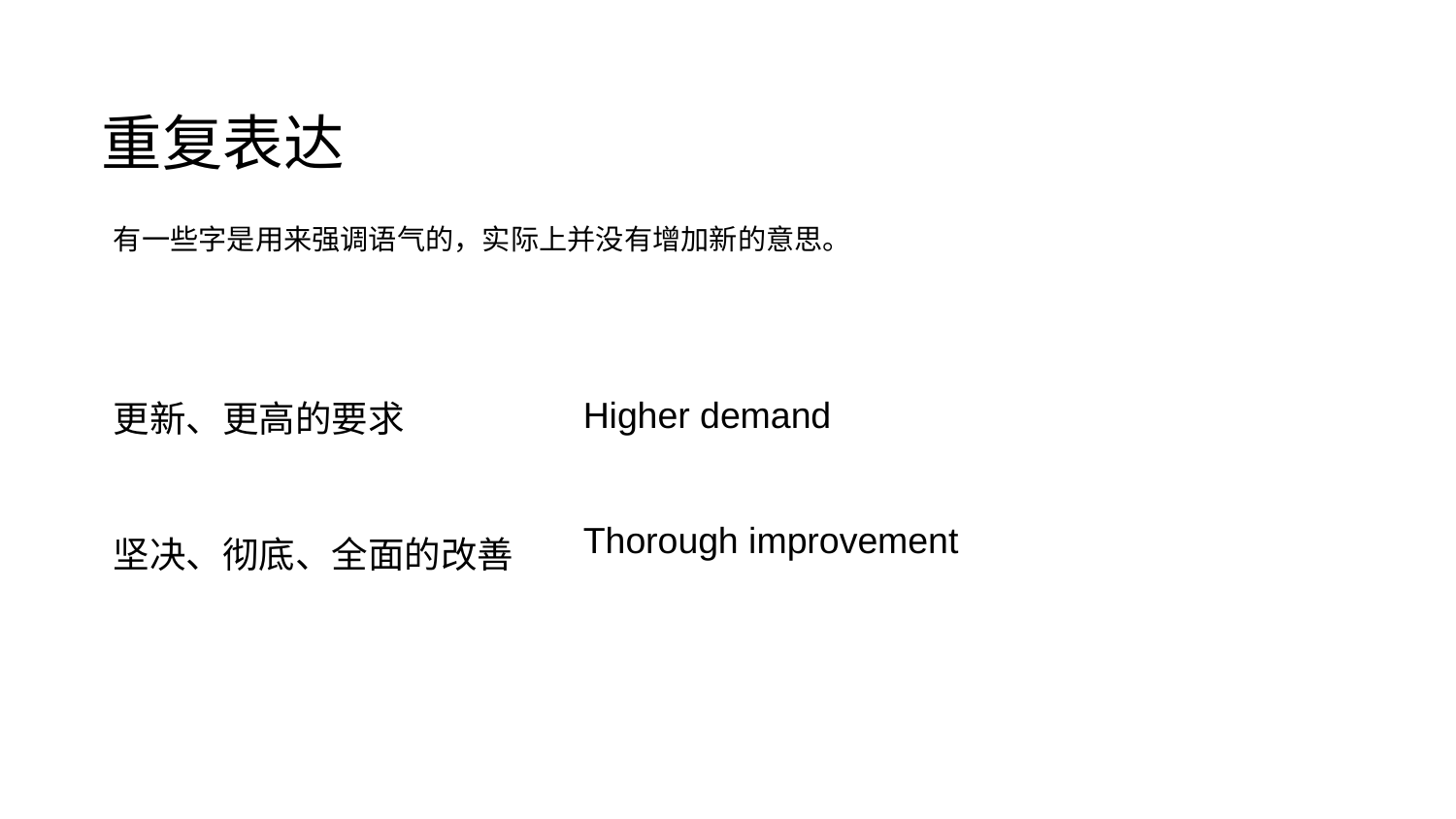

# 重复表达
有一些字是用来强调语气的，实际上并没有增加新的意思。
Higher demand
更新、更高的要求
Thorough improvement
坚决、彻底、全面的改善